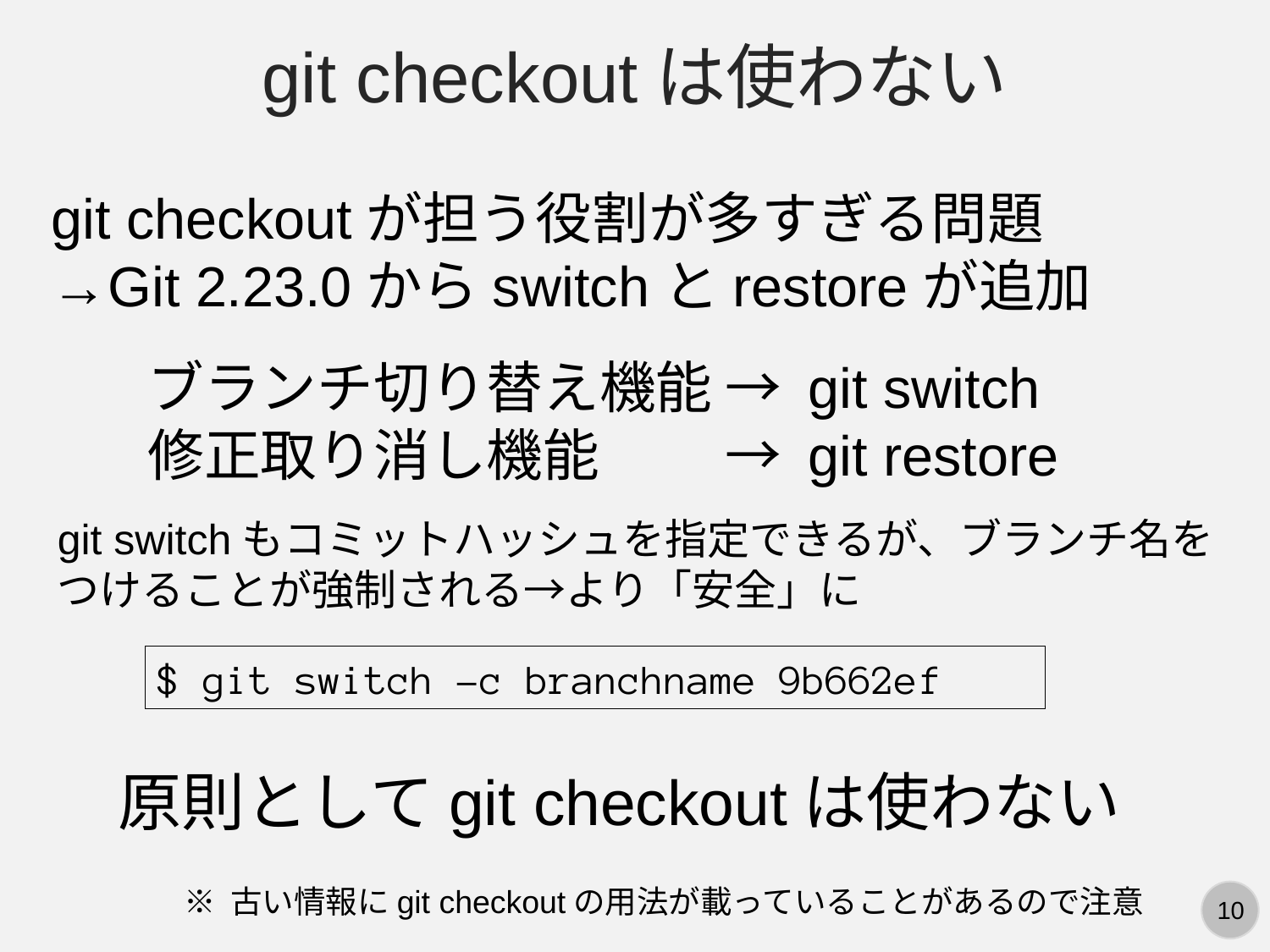

git checkoutは使わない
git checkoutが担う役割が多すぎる問題
→Git 2.23.0からswitchとrestoreが追加
ブランチ切り替え機能 → git switch
修正取り消し機能　　 → git restore
git switchもコミットハッシュを指定できるが、ブランチ名をつけることが強制される→より「安全」に
$ git switch -c branchname 9b662ef
原則としてgit checkoutは使わない
※ 古い情報にgit checkoutの用法が載っていることがあるので注意